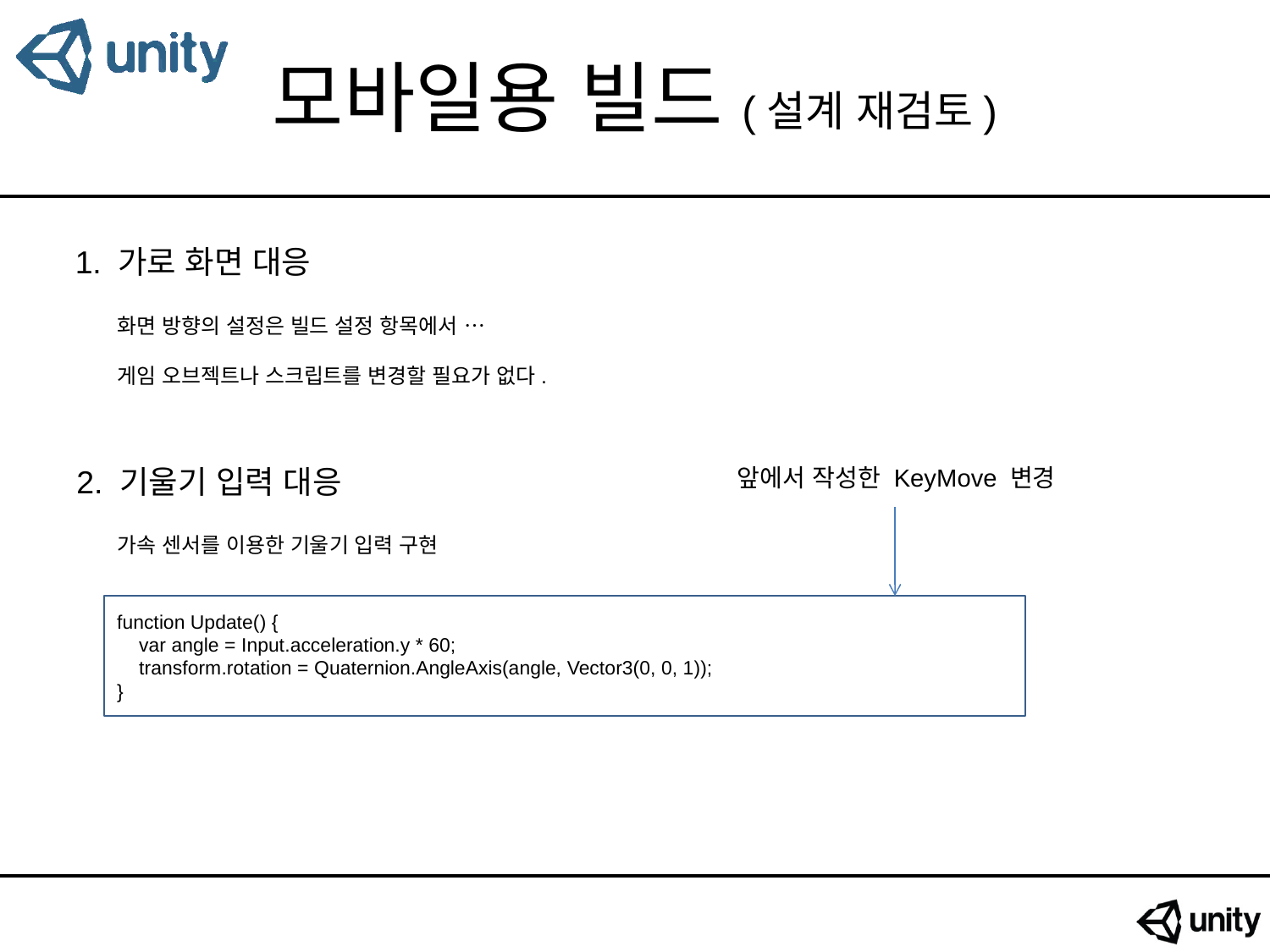

# 모바일용 빌드(설계 재검토)
1. 가로 화면 대응
화면 방향의 설정은 빌드 설정 항목에서 …
게임 오브젝트나 스크립트를 변경할 필요가 없다.
2. 기울기 입력 대응
앞에서 작성한 KeyMove 변경
가속 센서를 이용한 기울기 입력 구현
function Update() {
    var angle = Input.acceleration.y * 60;
    transform.rotation = Quaternion.AngleAxis(angle, Vector3(0, 0, 1));
}